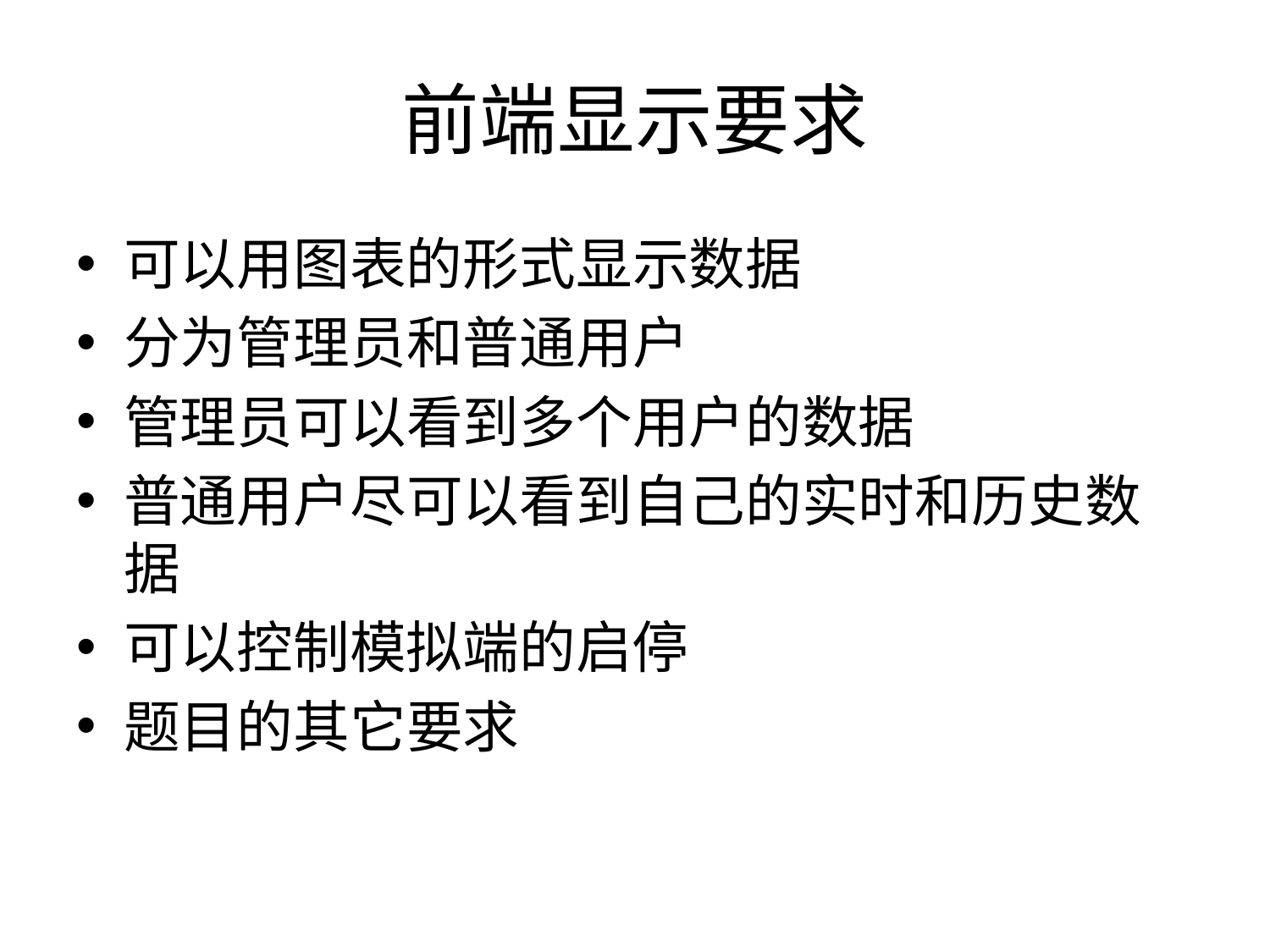

# 前端显示要求
可以用图表的形式显示数据
分为管理员和普通用户
管理员可以看到多个用户的数据
普通用户尽可以看到自己的实时和历史数据
可以控制模拟端的启停
题目的其它要求